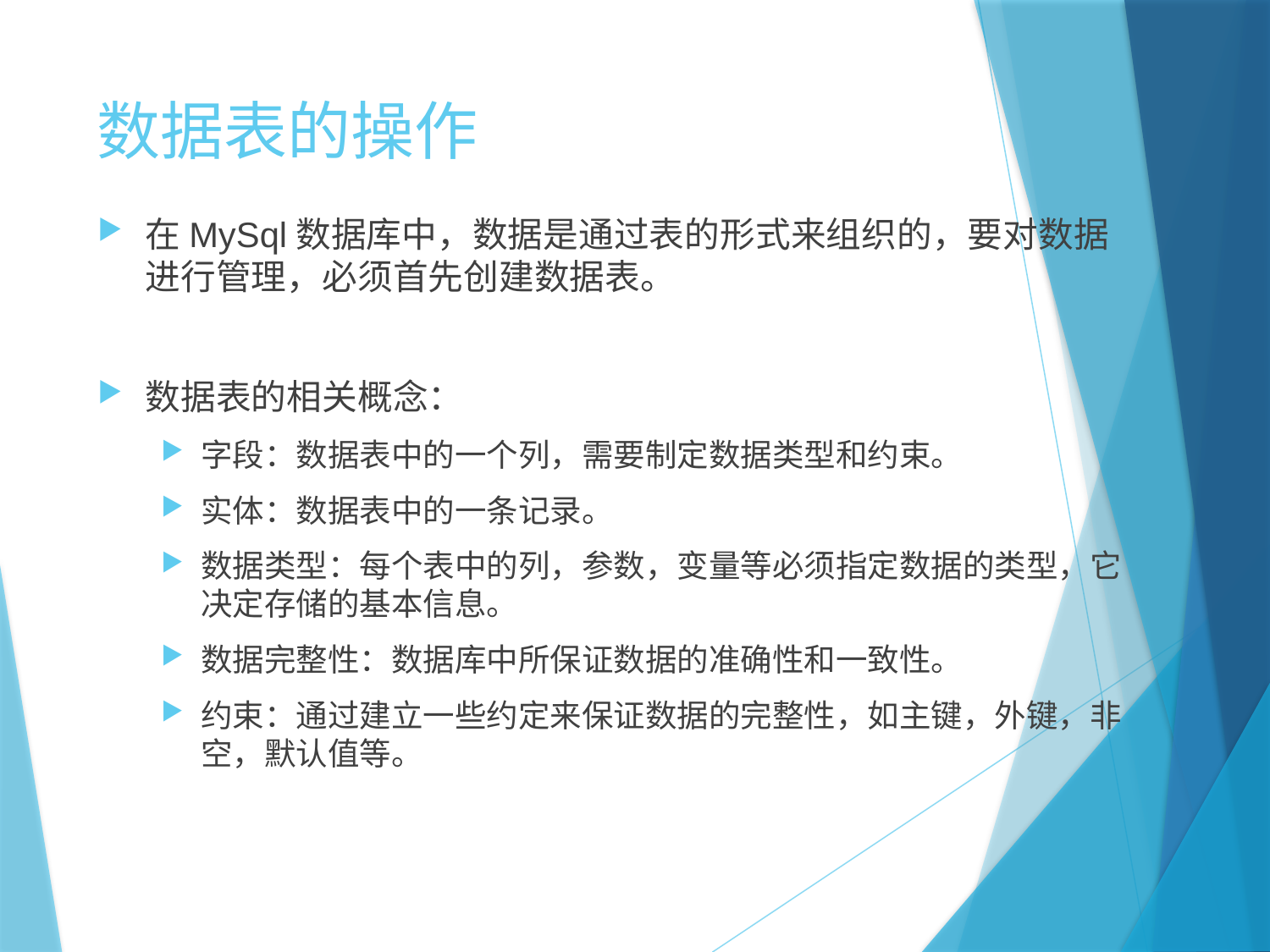

# 数据表的操作
在MySql数据库中，数据是通过表的形式来组织的，要对数据进行管理，必须首先创建数据表。

数据表的相关概念：
字段：数据表中的一个列，需要制定数据类型和约束。
实体：数据表中的一条记录。
数据类型：每个表中的列，参数，变量等必须指定数据的类型，它决定存储的基本信息。
数据完整性：数据库中所保证数据的准确性和一致性。
约束：通过建立一些约定来保证数据的完整性，如主键，外键，非空，默认值等。